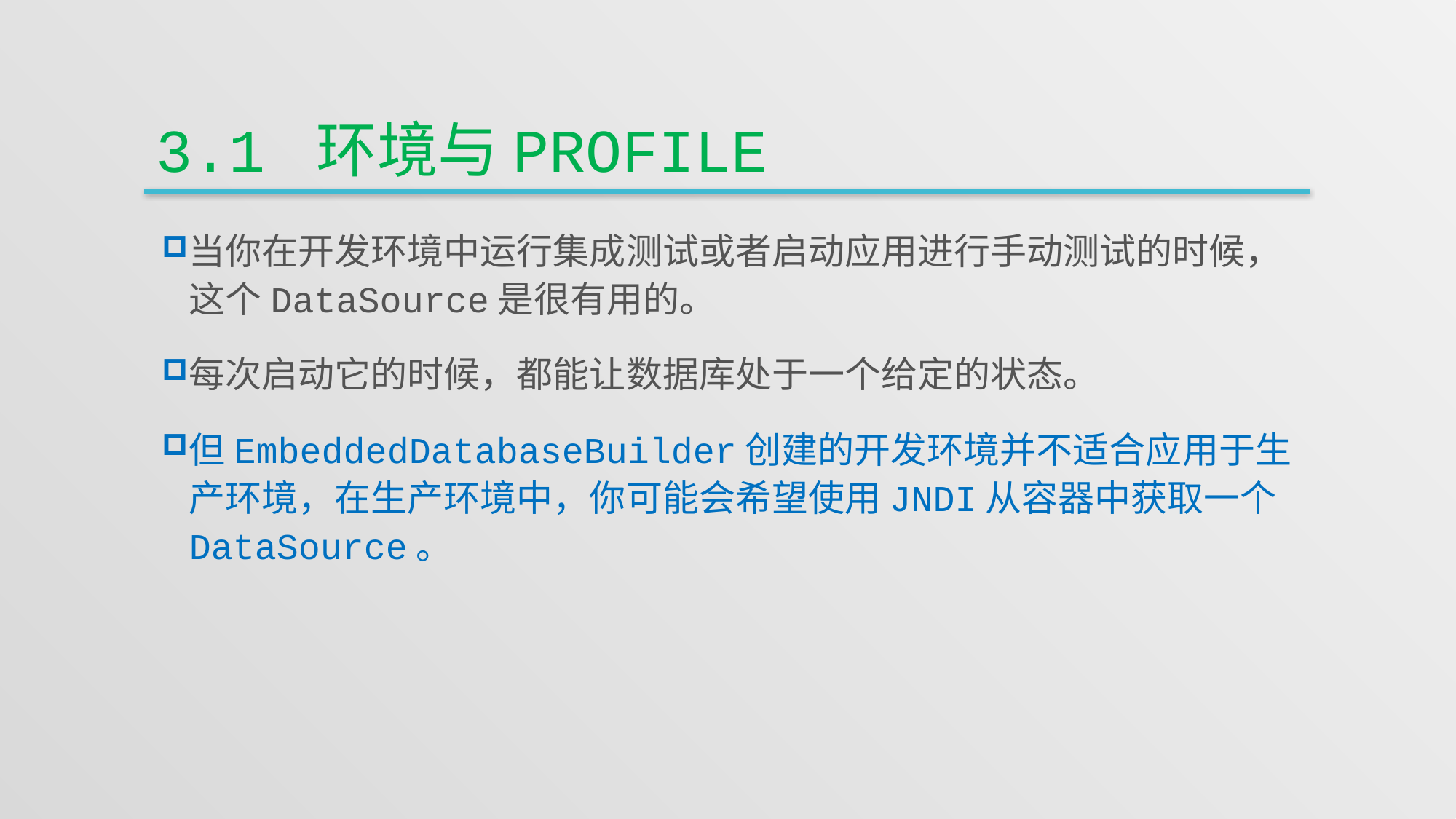

# 3.1 环境与profile
当你在开发环境中运行集成测试或者启动应用进行手动测试的时候，这个DataSource是很有用的。
每次启动它的时候，都能让数据库处于一个给定的状态。
但EmbeddedDatabaseBuilder创建的开发环境并不适合应用于生产环境，在生产环境中，你可能会希望使用JNDI从容器中获取一个DataSource。